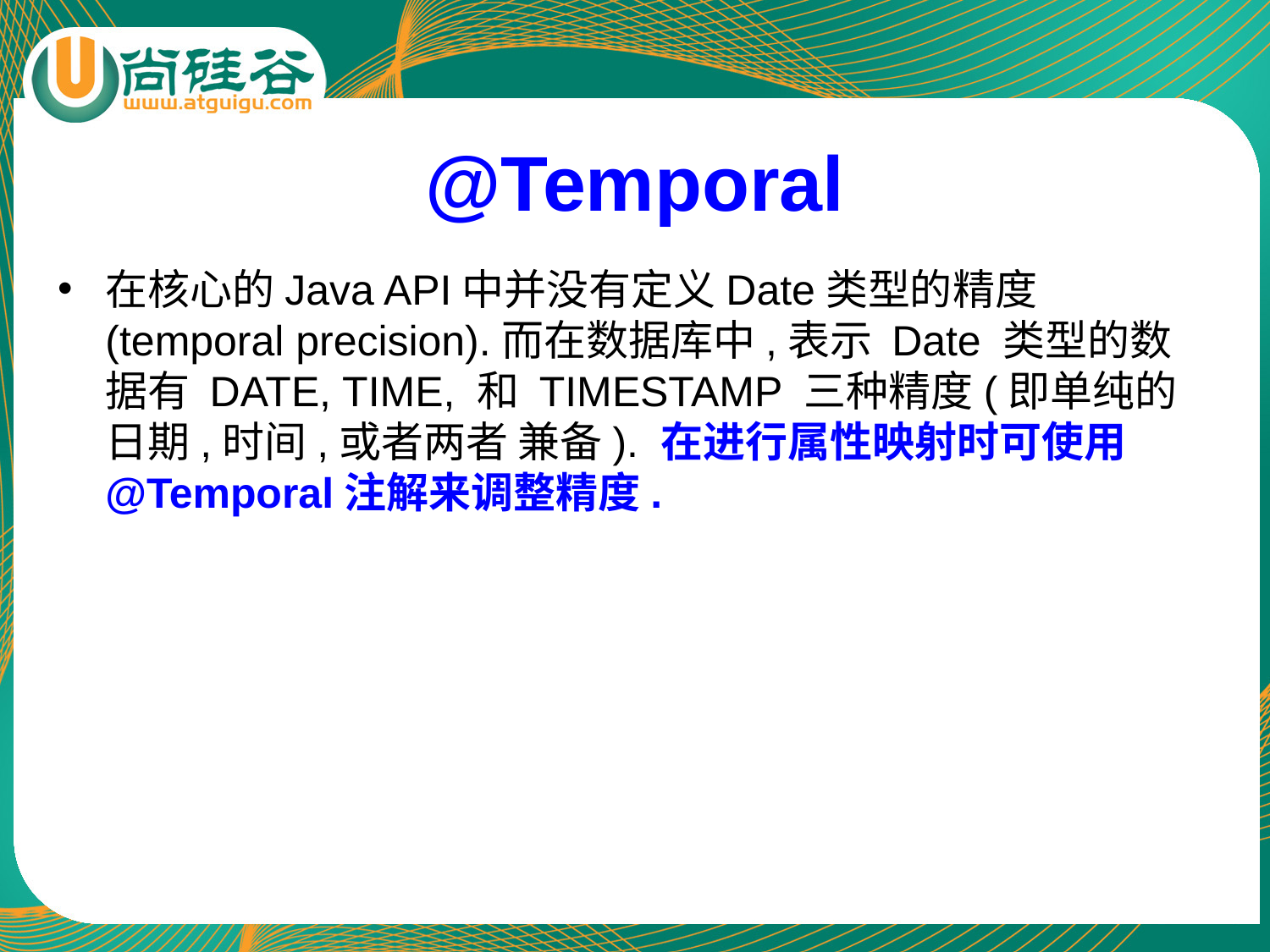

# @Temporal
在核心的Java API中并没有定义Date类型的精度(temporal precision).而在数据库中,表示 Date 类型的数据有 DATE, TIME, 和 TIMESTAMP 三种精度(即单纯的日期,时间,或者两者 兼备). 在进行属性映射时可使用@Temporal注解来调整精度.